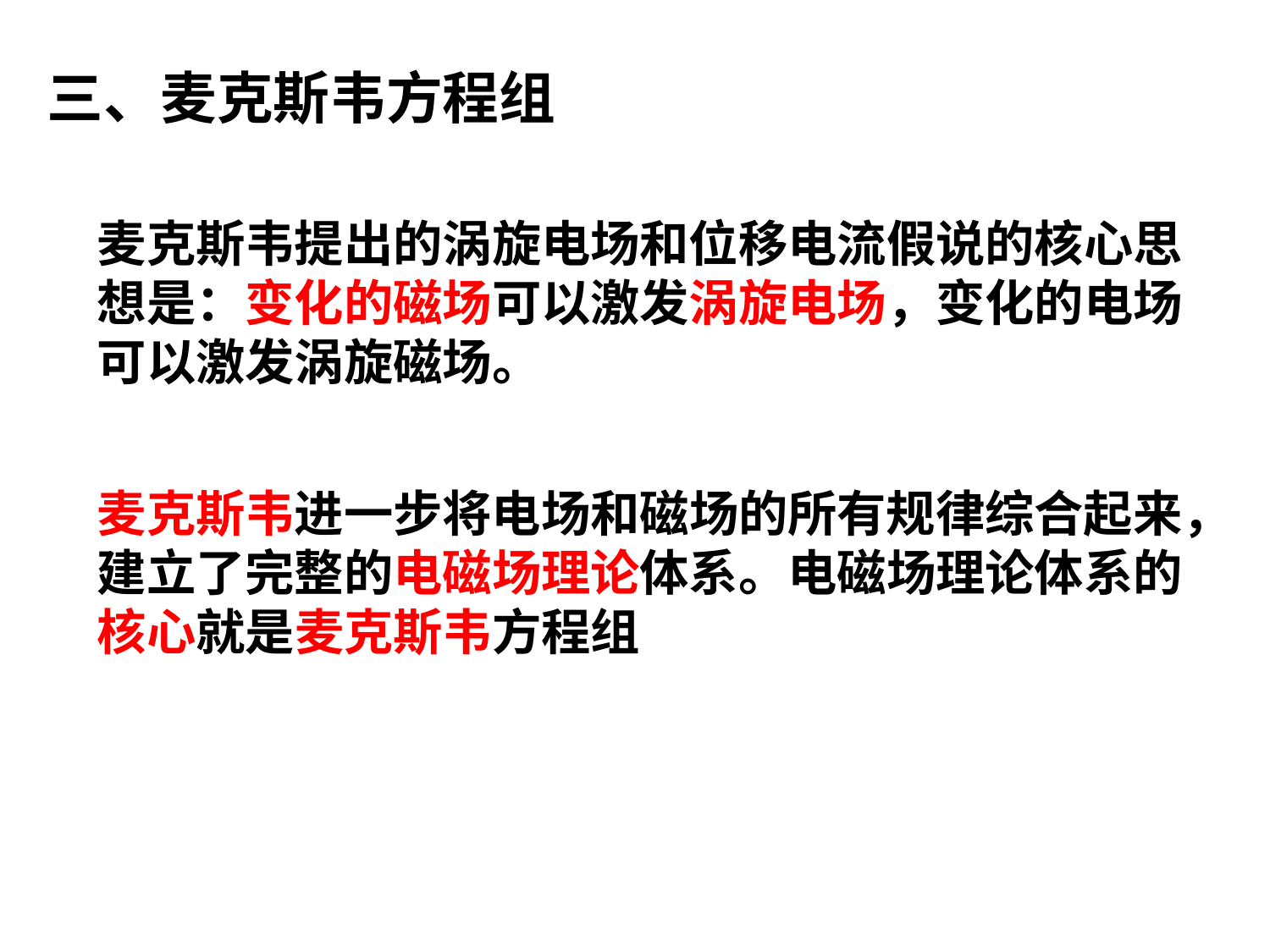

三、麦克斯韦方程组
麦克斯韦提出的涡旋电场和位移电流假说的核心思想是：变化的磁场可以激发涡旋电场，变化的电场可以激发涡旋磁场。
麦克斯韦进一步将电场和磁场的所有规律综合起来，建立了完整的电磁场理论体系。电磁场理论体系的核心就是麦克斯韦方程组